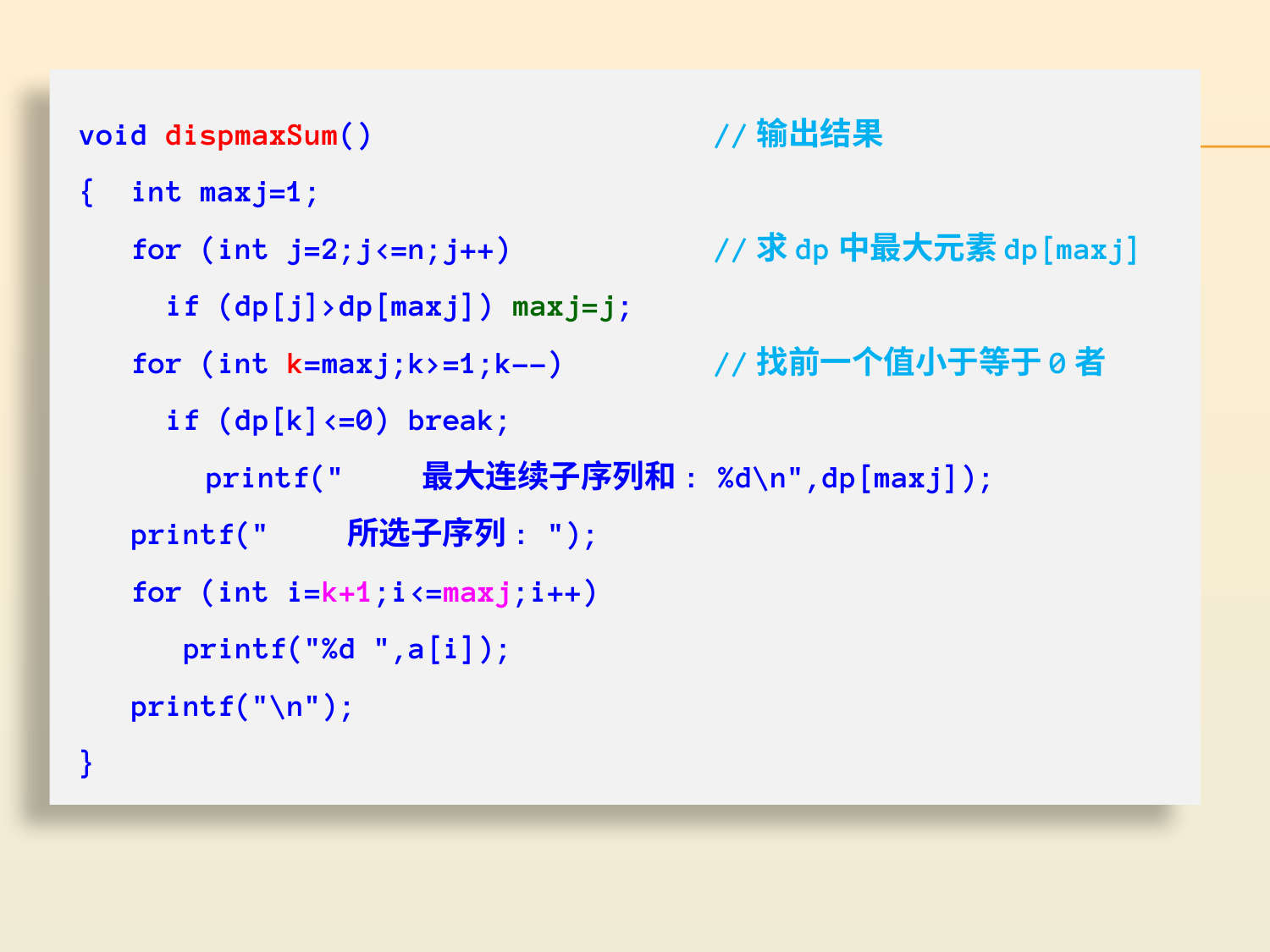

void dispmaxSum()			//输出结果
{  int maxj=1;
   for (int j=2;j<=n;j++)		//求dp中最大元素dp[maxj]
     if (dp[j]>dp[maxj]) maxj=j;
   for (int k=maxj;k>=1;k--)		//找前一个值小于等于0者
     if (dp[k]<=0) break;
	printf("    最大连续子序列和: %d\n",dp[maxj]);
   printf("    所选子序列: ");
   for (int i=k+1;i<=maxj;i++)
      printf("%d ",a[i]);
   printf("\n");
}